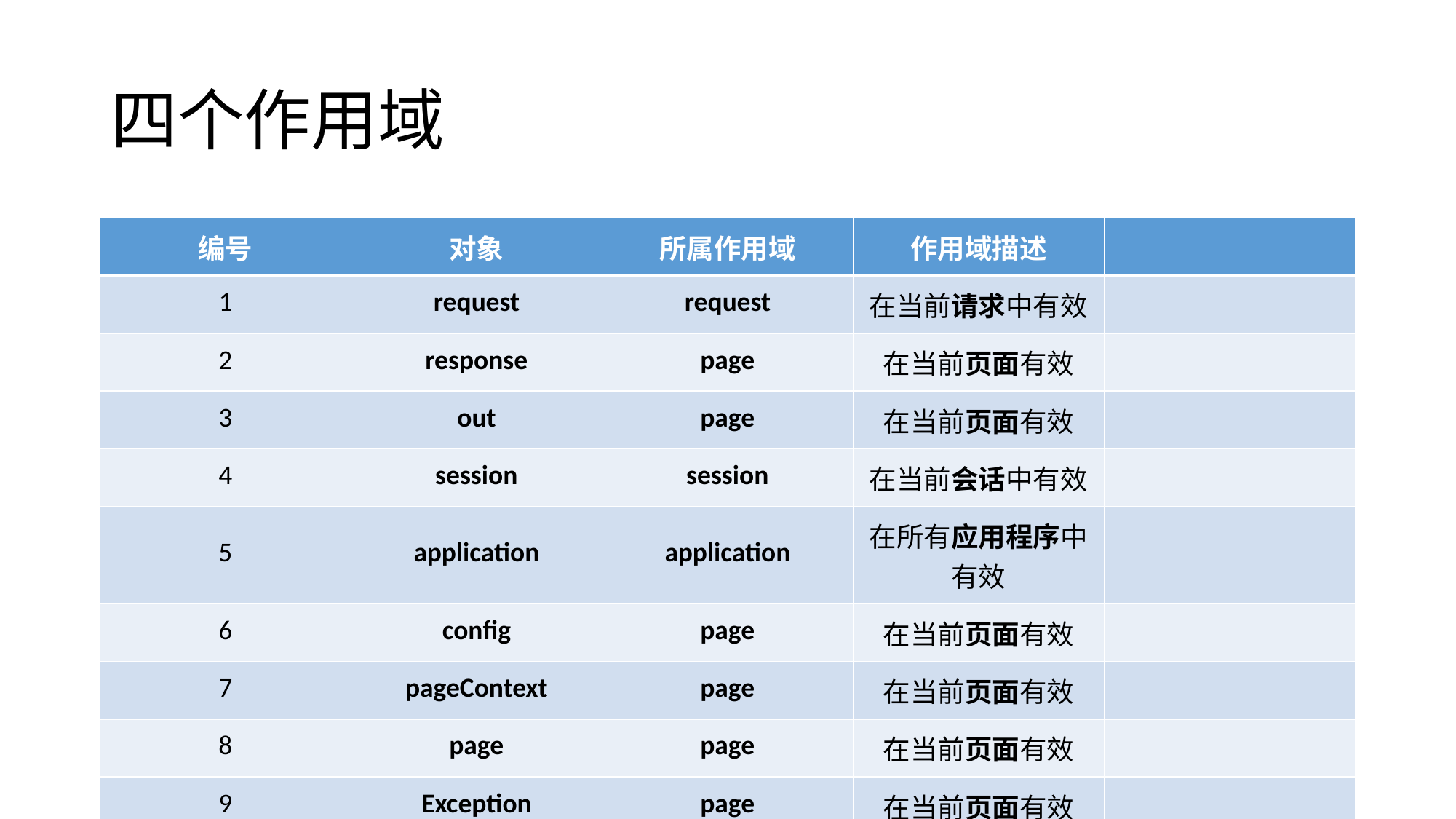

# 四个作用域
| 编号 | 对象 | 所属作用域 | 作用域描述 |  |
| --- | --- | --- | --- | --- |
| 1 | request | request | 在当前请求中有效 |  |
| 2 | response | page | 在当前页面有效 |  |
| 3 | out | page | 在当前页面有效 |  |
| 4 | session | session | 在当前会话中有效 |  |
| 5 | application | application | 在所有应用程序中有效 |  |
| 6 | config | page | 在当前页面有效 |  |
| 7 | pageContext | page | 在当前页面有效 |  |
| 8 | page | page | 在当前页面有效 |  |
| 9 | Exception | page | 在当前页面有效 |  |